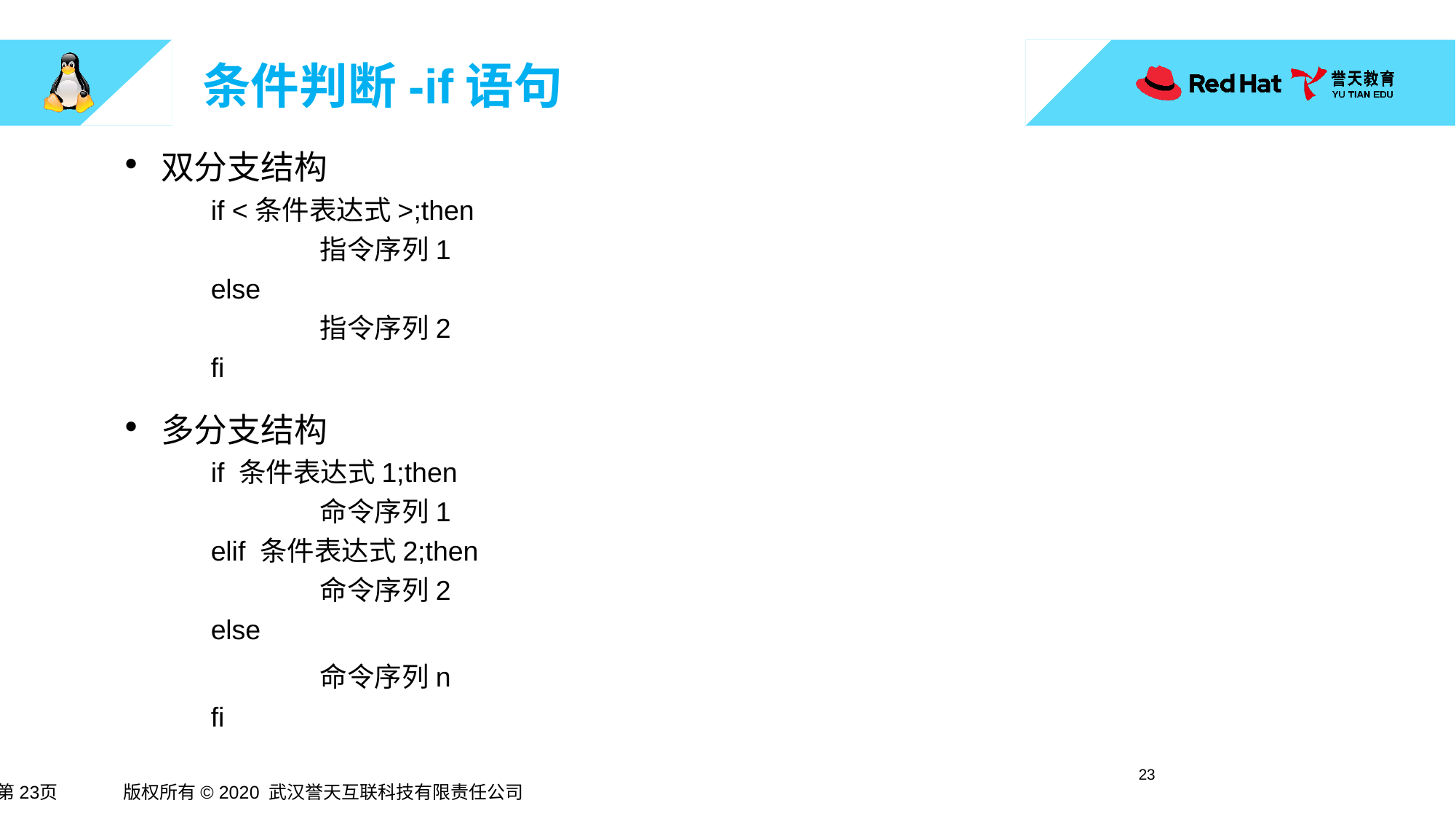

# 条件判断-if语句
双分支结构
if <条件表达式>;then
	指令序列1
else
	指令序列2
fi
多分支结构
if 条件表达式1;then
	命令序列1
elif 条件表达式2;then
	命令序列2
else
	命令序列n
fi

23